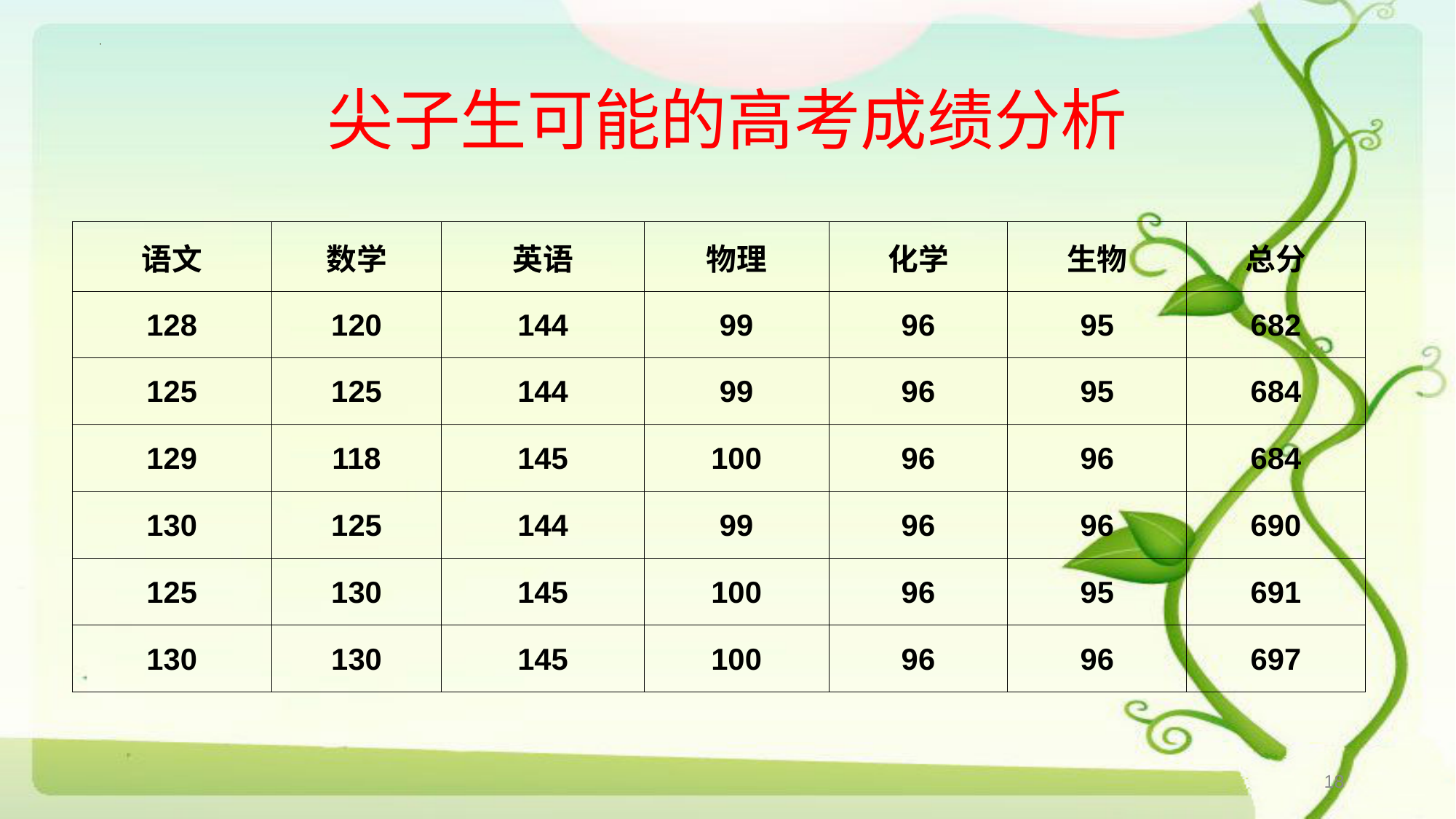

# 尖子生可能的高考成绩分析
| 语文 | 数学 | 英语 | 物理 | 化学 | 生物 | 总分 |
| --- | --- | --- | --- | --- | --- | --- |
| 128 | 120 | 144 | 99 | 96 | 95 | 682 |
| 125 | 125 | 144 | 99 | 96 | 95 | 684 |
| 129 | 118 | 145 | 100 | 96 | 96 | 684 |
| 130 | 125 | 144 | 99 | 96 | 96 | 690 |
| 125 | 130 | 145 | 100 | 96 | 95 | 691 |
| 130 | 130 | 145 | 100 | 96 | 96 | 697 |
18